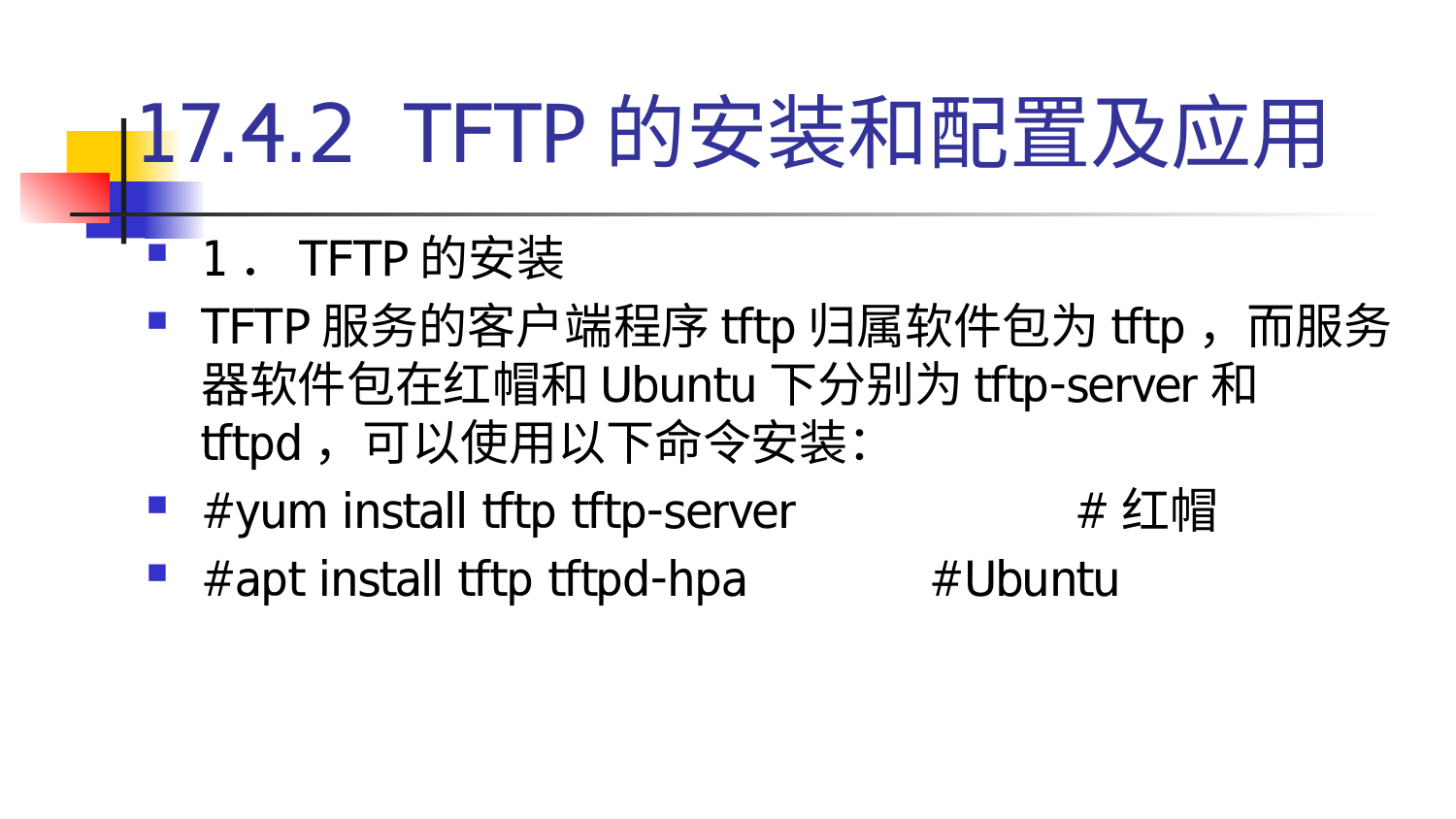

# 17.4.2  TFTP的安装和配置及应用
1．TFTP的安装
TFTP服务的客户端程序tftp归属软件包为tftp，而服务器软件包在红帽和Ubuntu下分别为tftp-server和tftpd，可以使用以下命令安装：
#yum install tftp tftp-server		#红帽
#apt install tftp tftpd-hpa		#Ubuntu